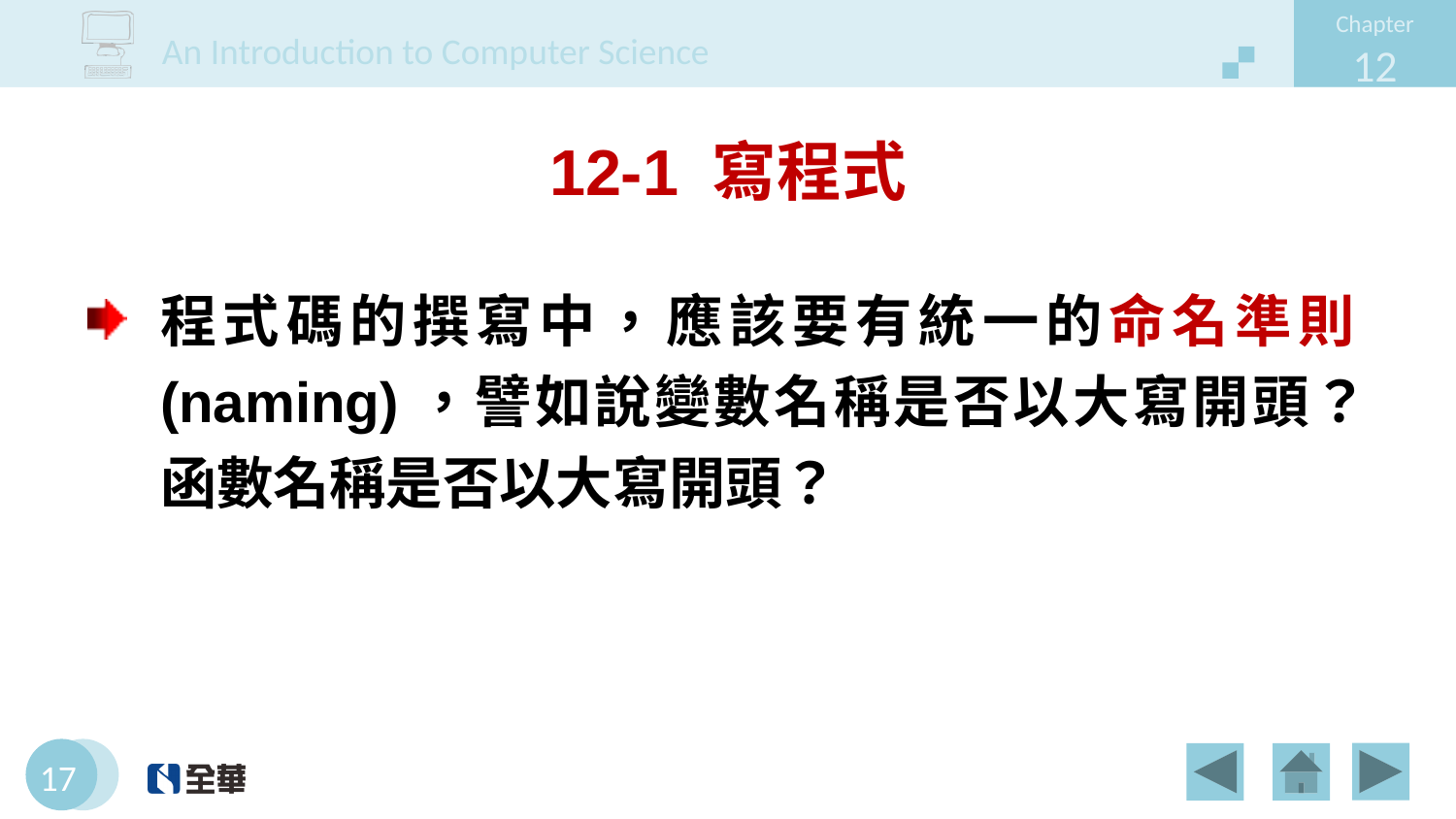

# 12-1 寫程式
程式碼的撰寫中，應該要有統一的命名準則(naming)，譬如說變數名稱是否以大寫開頭？函數名稱是否以大寫開頭？